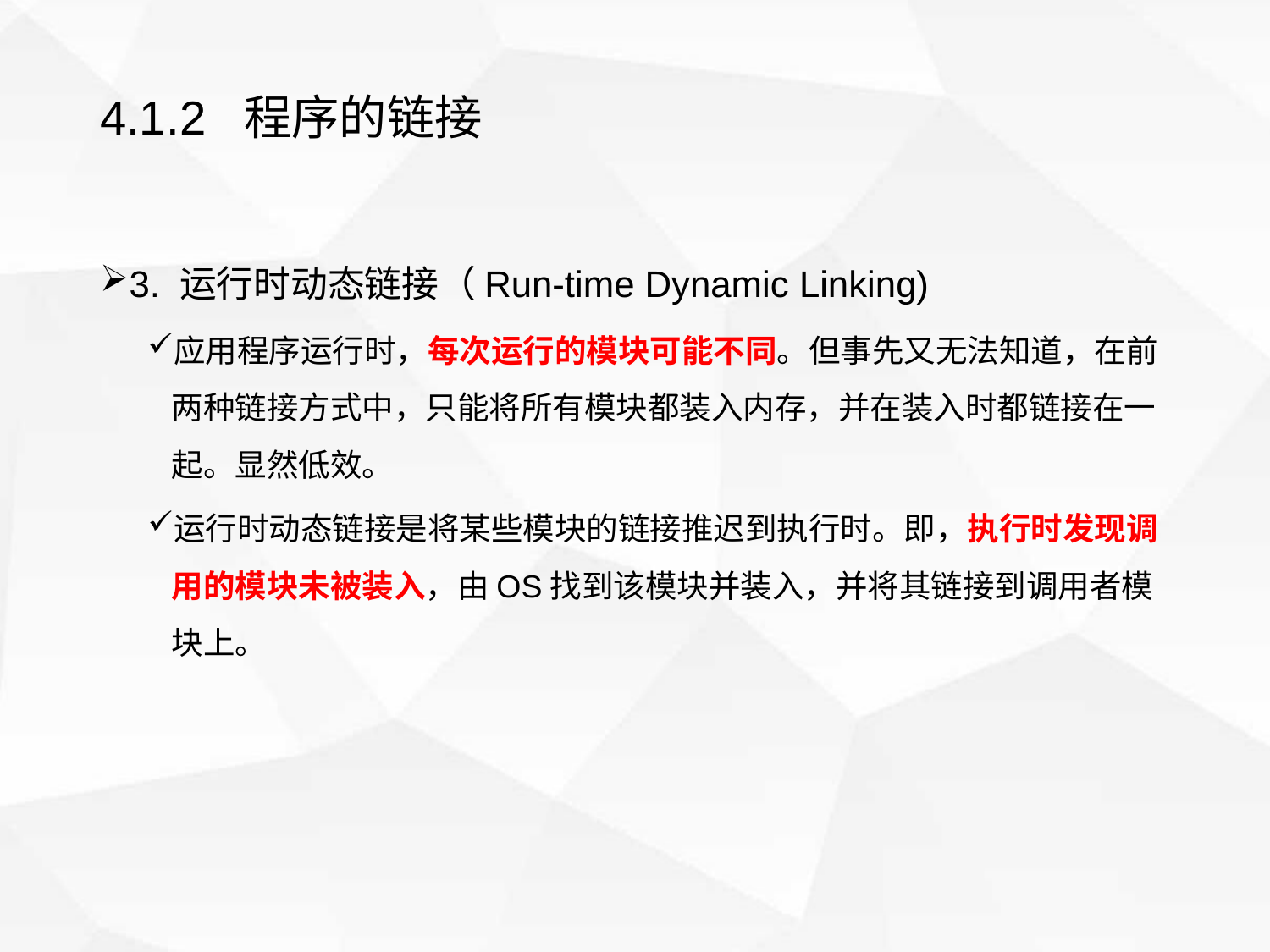

# 4.1.2  程序的链接
3. 运行时动态链接（Run-time Dynamic Linking)
应用程序运行时，每次运行的模块可能不同。但事先又无法知道，在前两种链接方式中，只能将所有模块都装入内存，并在装入时都链接在一起。显然低效。
运行时动态链接是将某些模块的链接推迟到执行时。即，执行时发现调用的模块未被装入，由OS找到该模块并装入，并将其链接到调用者模块上。